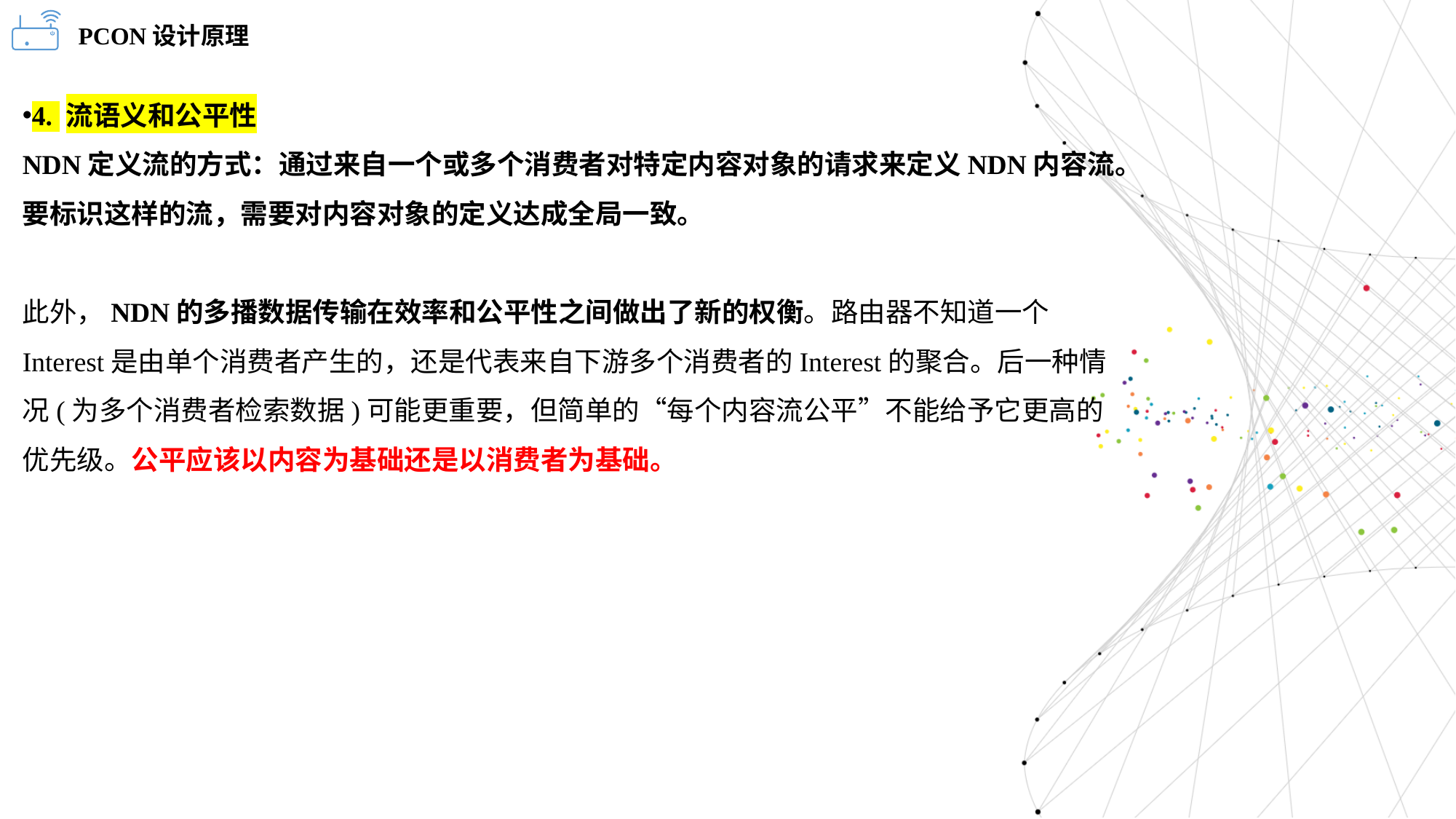

PCON设计原理
4. 流语义和公平性
NDN定义流的方式：通过来自一个或多个消费者对特定内容对象的请求来定义NDN内容流。要标识这样的流，需要对内容对象的定义达成全局一致。
此外，NDN的多播数据传输在效率和公平性之间做出了新的权衡。路由器不知道一个Interest是由单个消费者产生的，还是代表来自下游多个消费者的Interest的聚合。后一种情况(为多个消费者检索数据)可能更重要，但简单的“每个内容流公平”不能给予它更高的优先级。公平应该以内容为基础还是以消费者为基础。